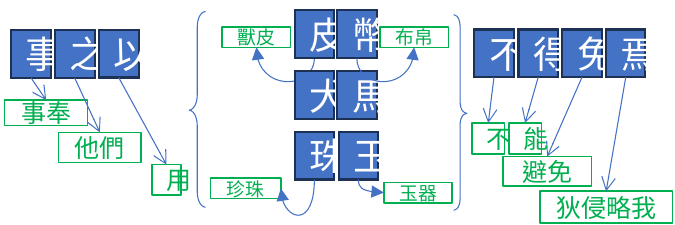

皮
幣

獸皮
布帛
不
得
免
焉
以
事
之
犬
馬
事奉
不
能
珠
玉
他們
避免
用
珍珠
玉器
狄侵略我